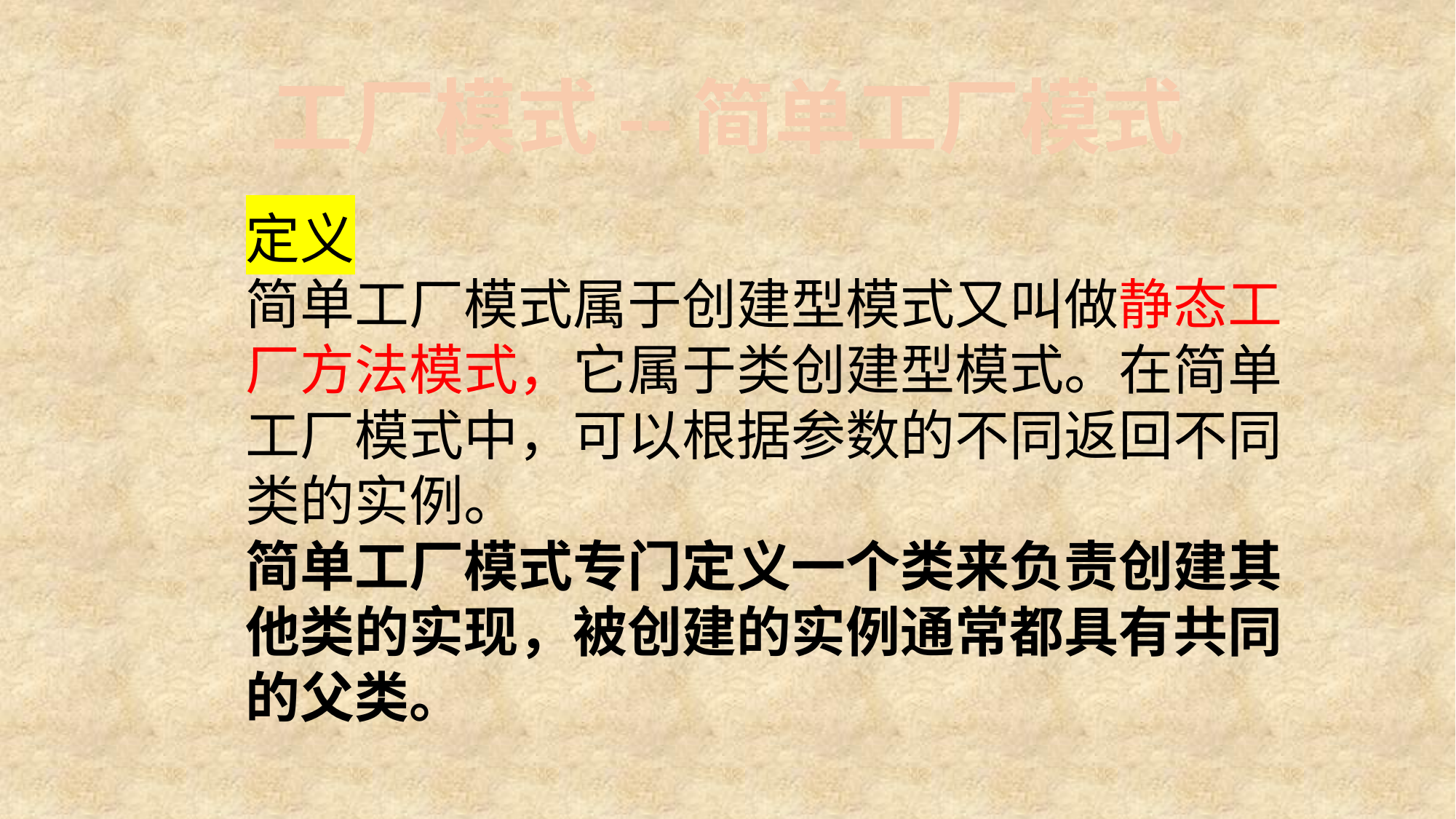

工厂模式--简单工厂模式
定义
简单工厂模式属于创建型模式又叫做静态工厂方法模式，它属于类创建型模式。在简单工厂模式中，可以根据参数的不同返回不同类的实例。
简单工厂模式专门定义一个类来负责创建其他类的实现，被创建的实例通常都具有共同的父类。